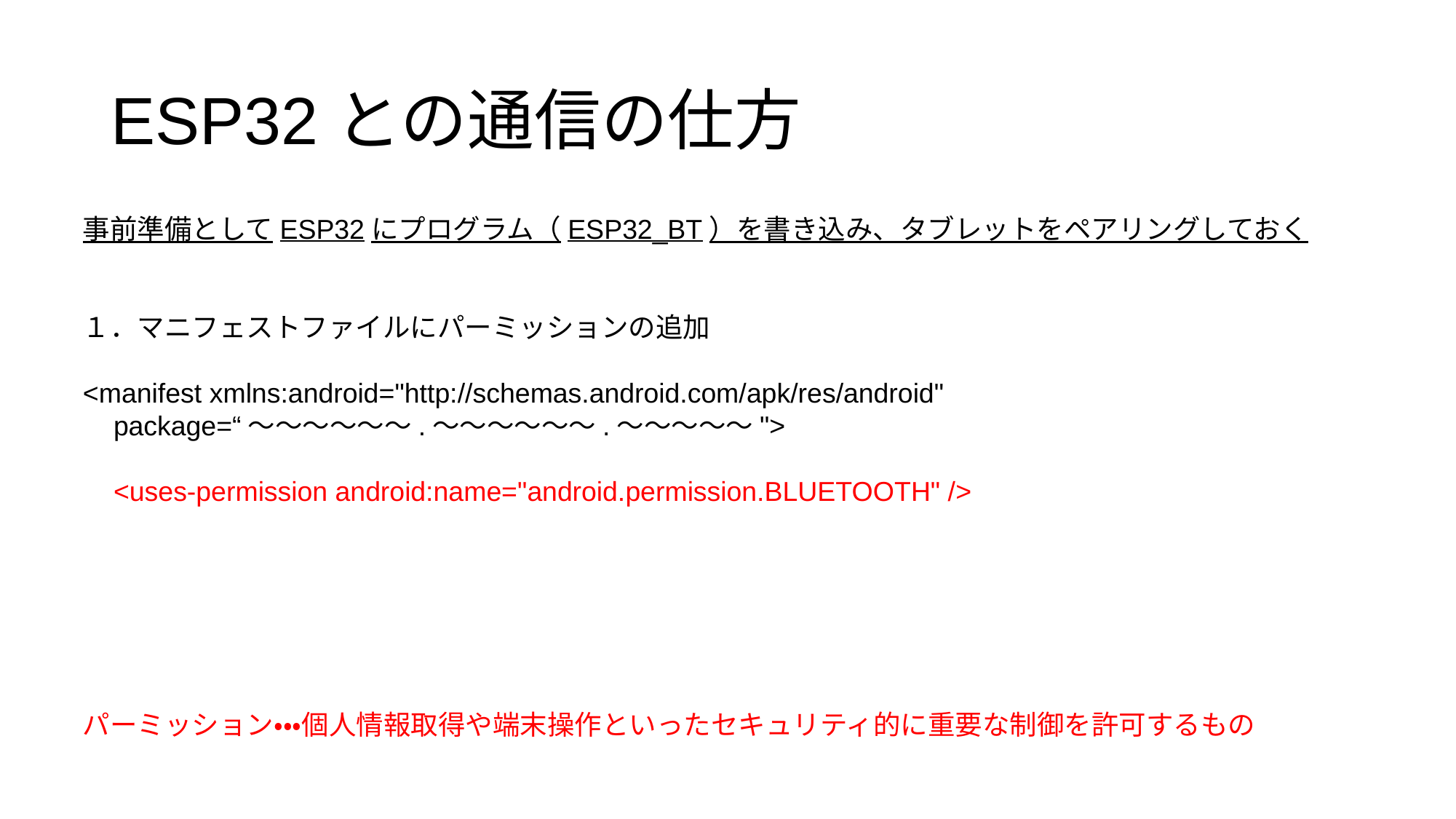

# ESP32との通信の仕方
事前準備としてESP32にプログラム（ESP32_BT）を書き込み、タブレットをペアリングしておく

１．マニフェストファイルにパーミッションの追加

<manifest xmlns:android="http://schemas.android.com/apk/res/android"
    package=“～～～～～～.～～～～～～.～～～～～">

    <uses-permission android:name="android.permission.BLUETOOTH" />

パーミッション・・・個人情報取得や端末操作といったセキュリティ的に重要な制御を許可するもの